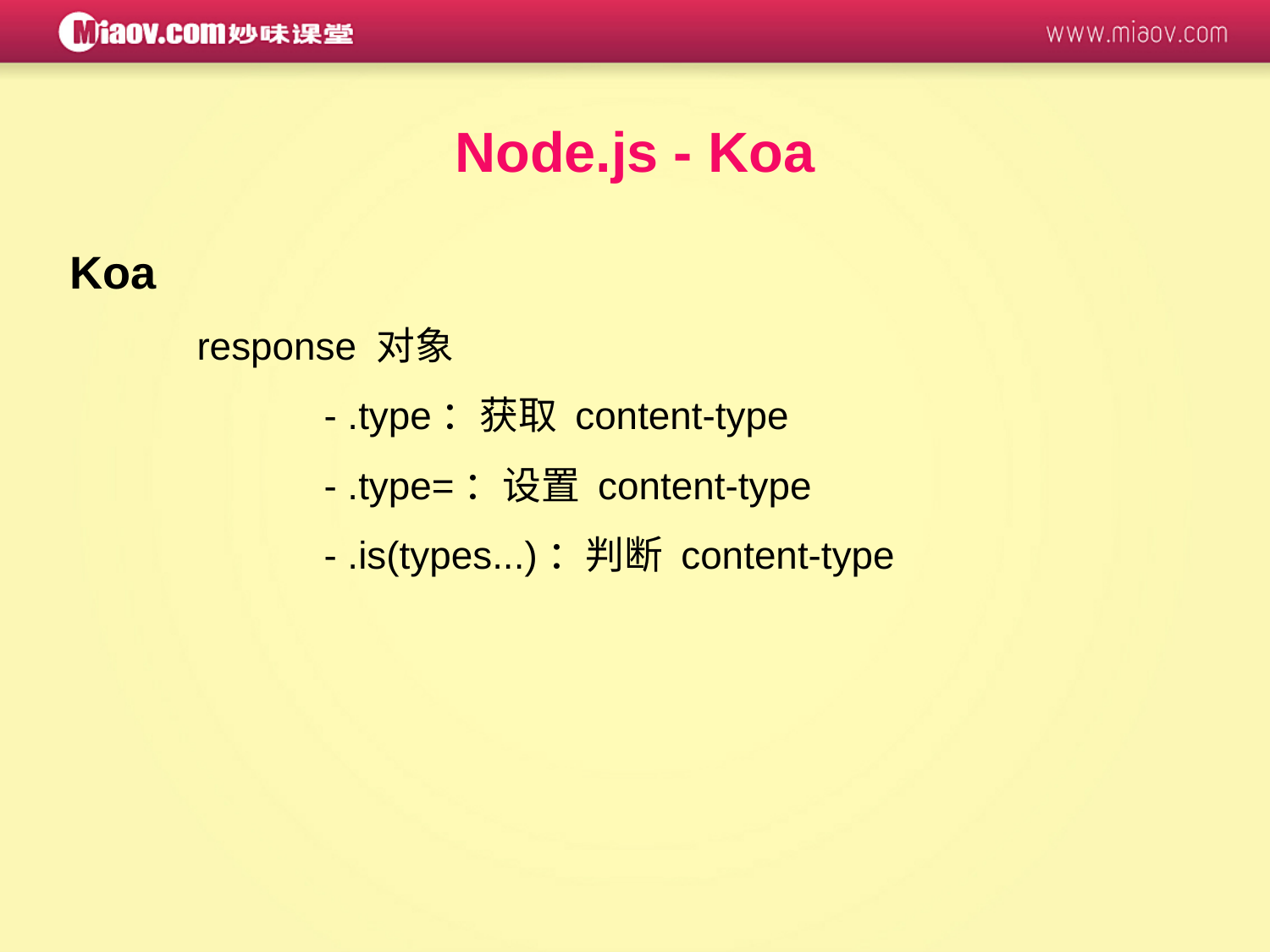

Node.js - Koa
Koa
	response 对象
		- .type：获取 content-type
		- .type=：设置 content-type
		- .is(types...)：判断 content-type